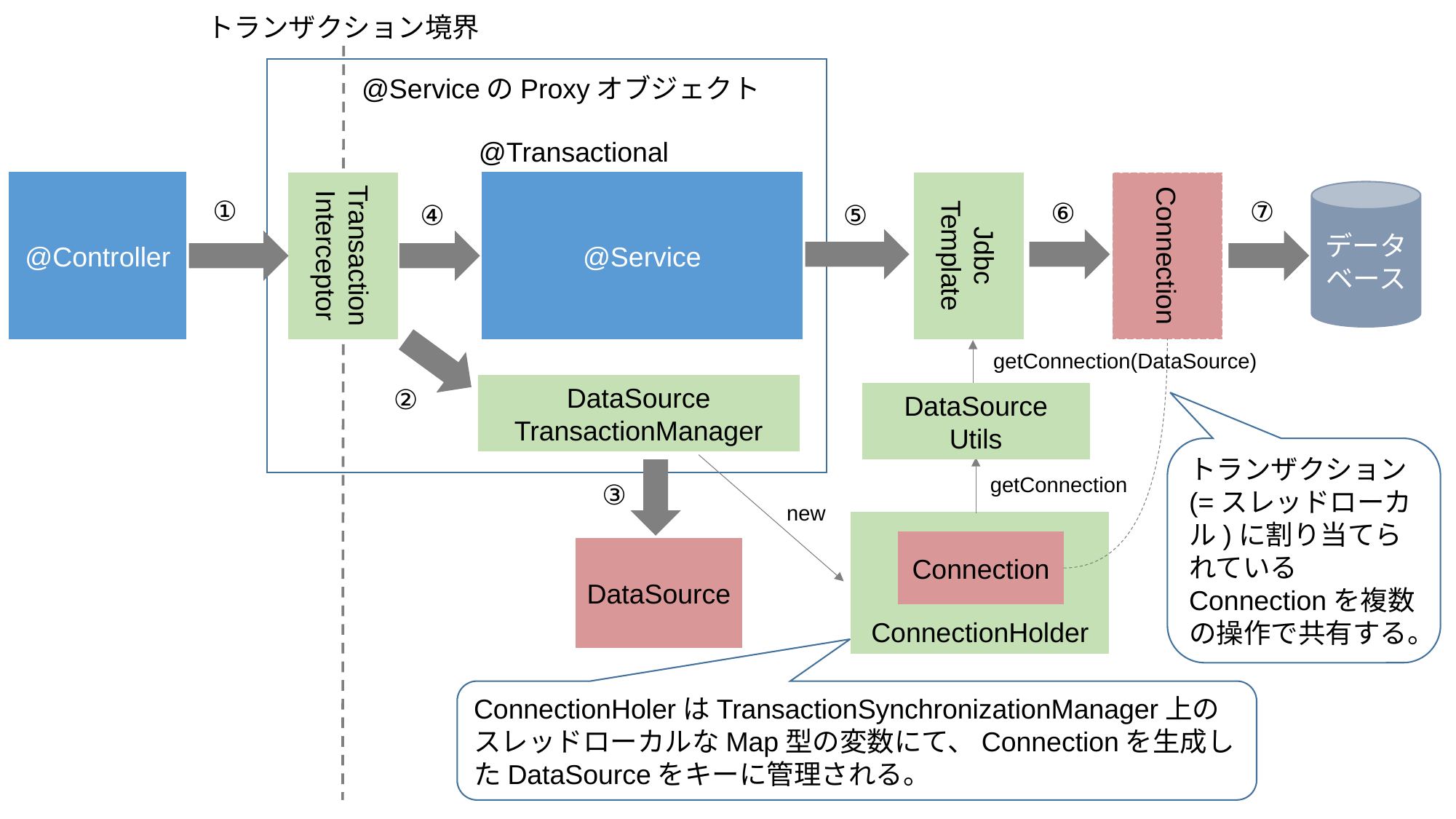

トランザクション境界

@ServiceのProxyオブジェクト
@Transactional
@Controller
Transaction
Interceptor
@Service
Connection
Jdbc
Template
データ
ベース
①
⑦
⑥
④
⑤

getConnection(DataSource)
DataSource
TransactionManager
②
DataSource
Utils
トランザクション(=スレッドローカル)に割り当てられているConnectionを複数の操作で共有する。
getConnection
③

Connection
new
DataSource
ConnectionHolder
ConnectionHolerはTransactionSynchronizationManager上のスレッドローカルなMap型の変数にて、Connectionを生成したDataSourceをキーに管理される。